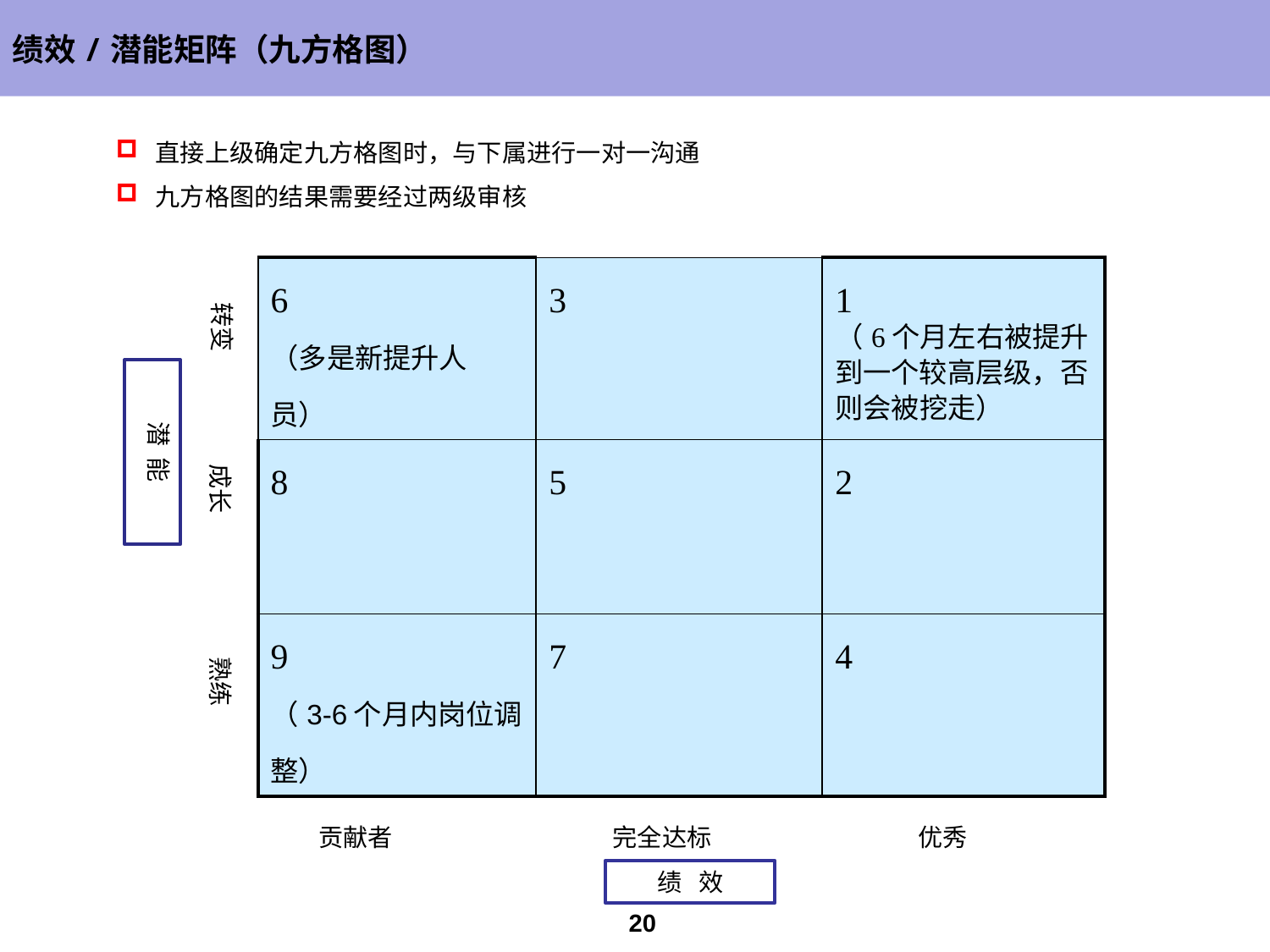

绩效/潜能矩阵（九方格图）
直接上级确定九方格图时，与下属进行一对一沟通
九方格图的结果需要经过两级审核
| 6 （多是新提升人员） | 3 | 1 （6个月左右被提升到一个较高层级，否则会被挖走） |
| --- | --- | --- |
| 8 | 5 | 2 |
| 9 （3-6个月内岗位调整） | 7 | 4 |
转变
潜  能
成长
熟练
贡献者
完全达标
优秀
绩   效